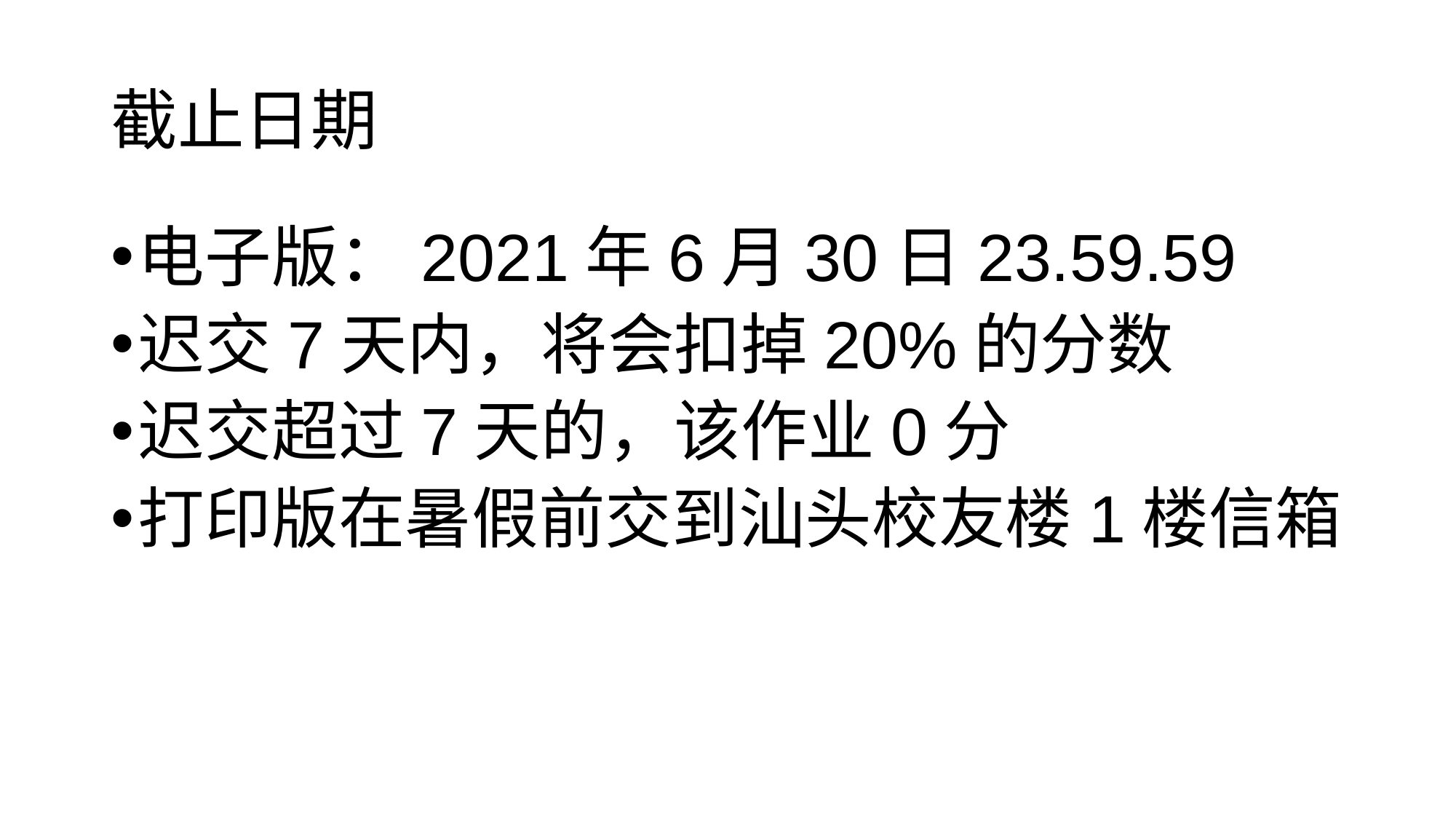

# 截止日期
电子版：2021年6月30日23.59.59
迟交7天内，将会扣掉20%的分数
迟交超过7天的，该作业0分
打印版在暑假前交到汕头校友楼1楼信箱